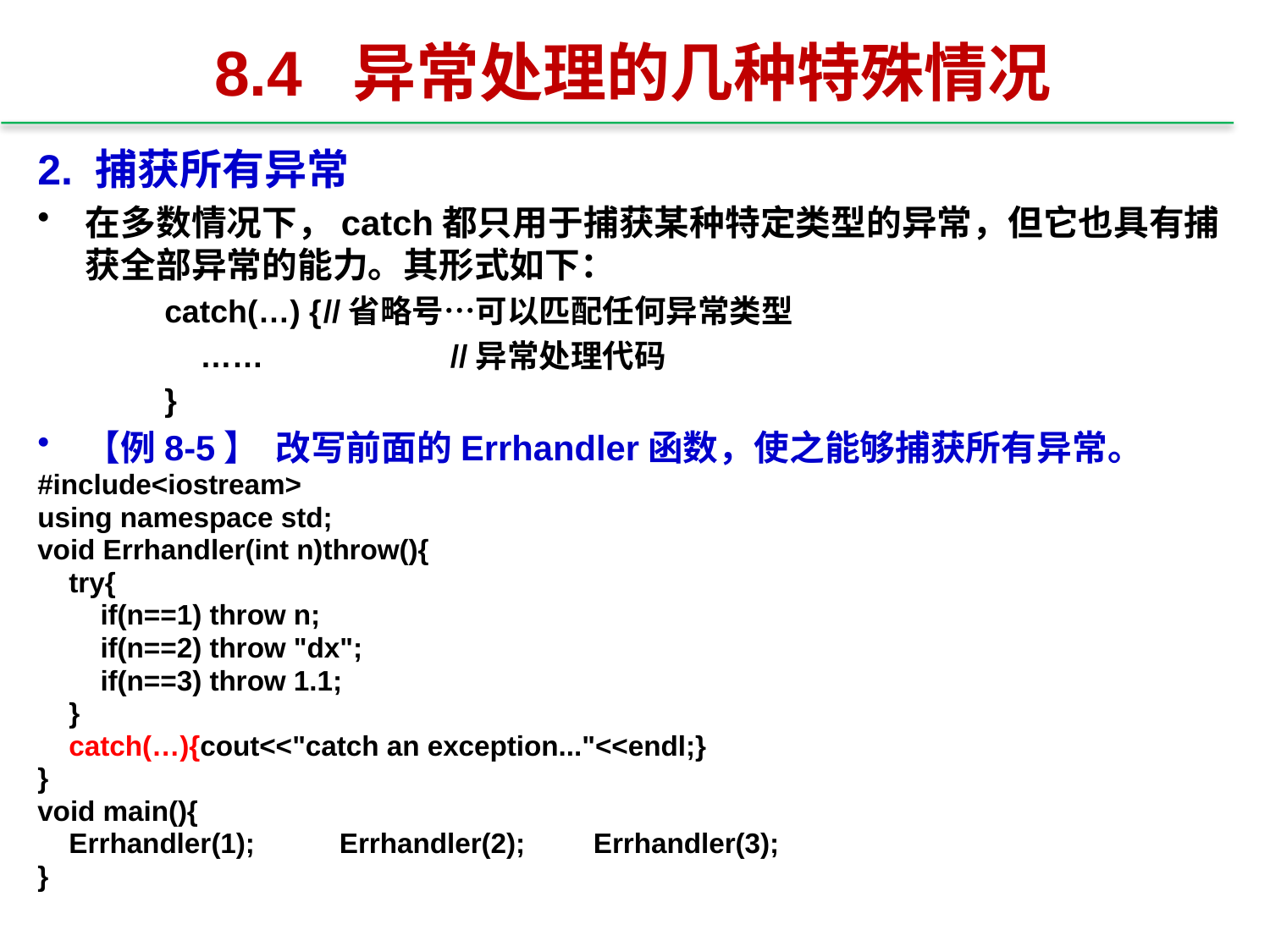

# 8.4  异常处理的几种特殊情况
2. 捕获所有异常
在多数情况下，catch都只用于捕获某种特定类型的异常，但它也具有捕获全部异常的能力。其形式如下：
catch(…) {	//省略号…可以匹配任何异常类型
    ……           	//异常处理代码
}
【例8-5】  改写前面的Errhandler函数，使之能够捕获所有异常。
#include<iostream>
using namespace std;
void Errhandler(int n)throw(){
    try{
        if(n==1) throw n;
        if(n==2) throw "dx";
        if(n==3) throw 1.1;
    }
    catch(…){cout<<"catch an exception..."<<endl;}
}
void main(){
    Errhandler(1); 	Errhandler(2); 	Errhandler(3);
}